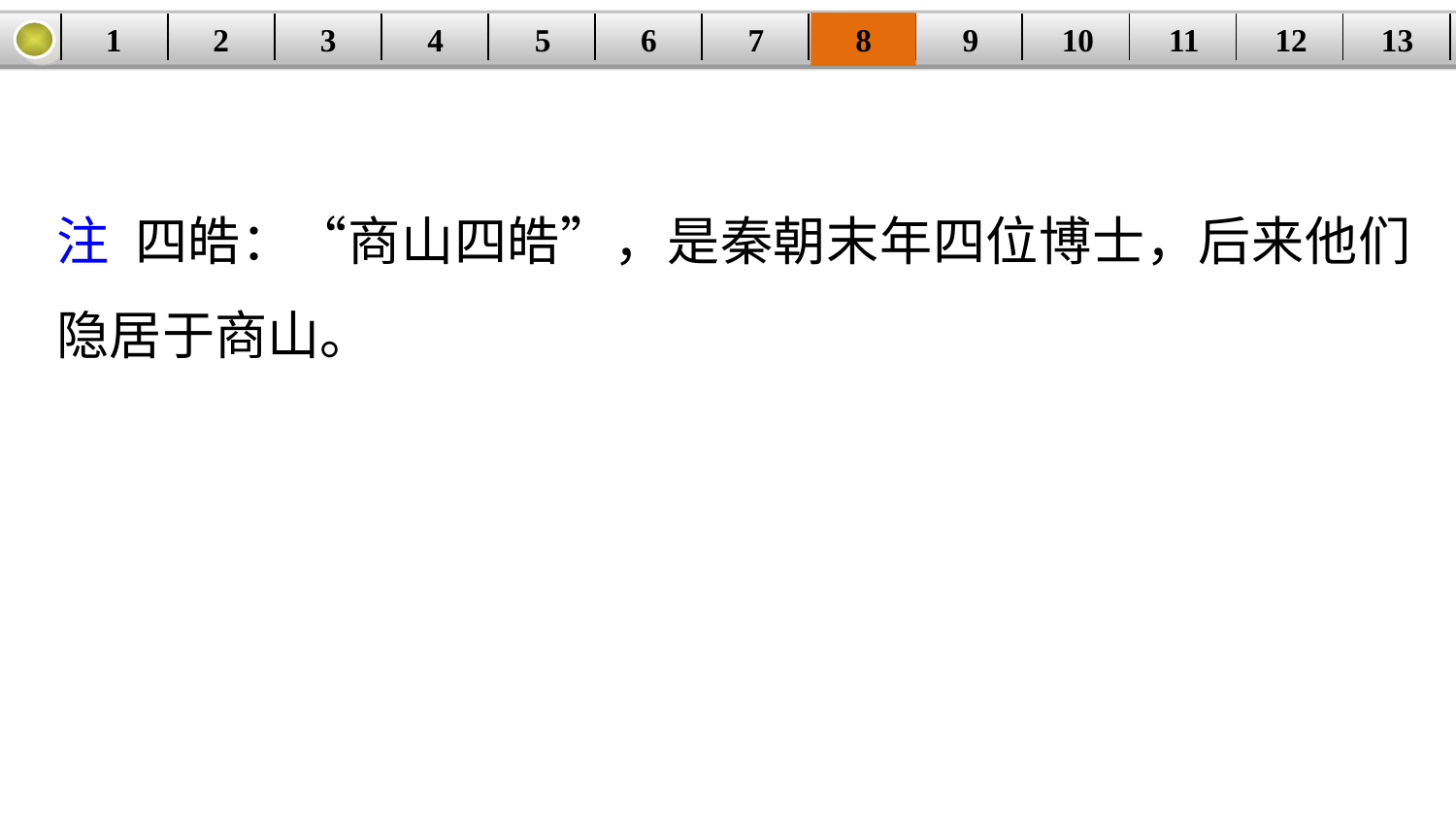

1
2
3
4
5
6
7
8
9
10
11
12
13
|  |  |  |  |  |  |  |  |  |  |  |  |  |
| --- | --- | --- | --- | --- | --- | --- | --- | --- | --- | --- | --- | --- |

注  四皓：“商山四皓”，是秦朝末年四位博士，后来他们隐居于商山。